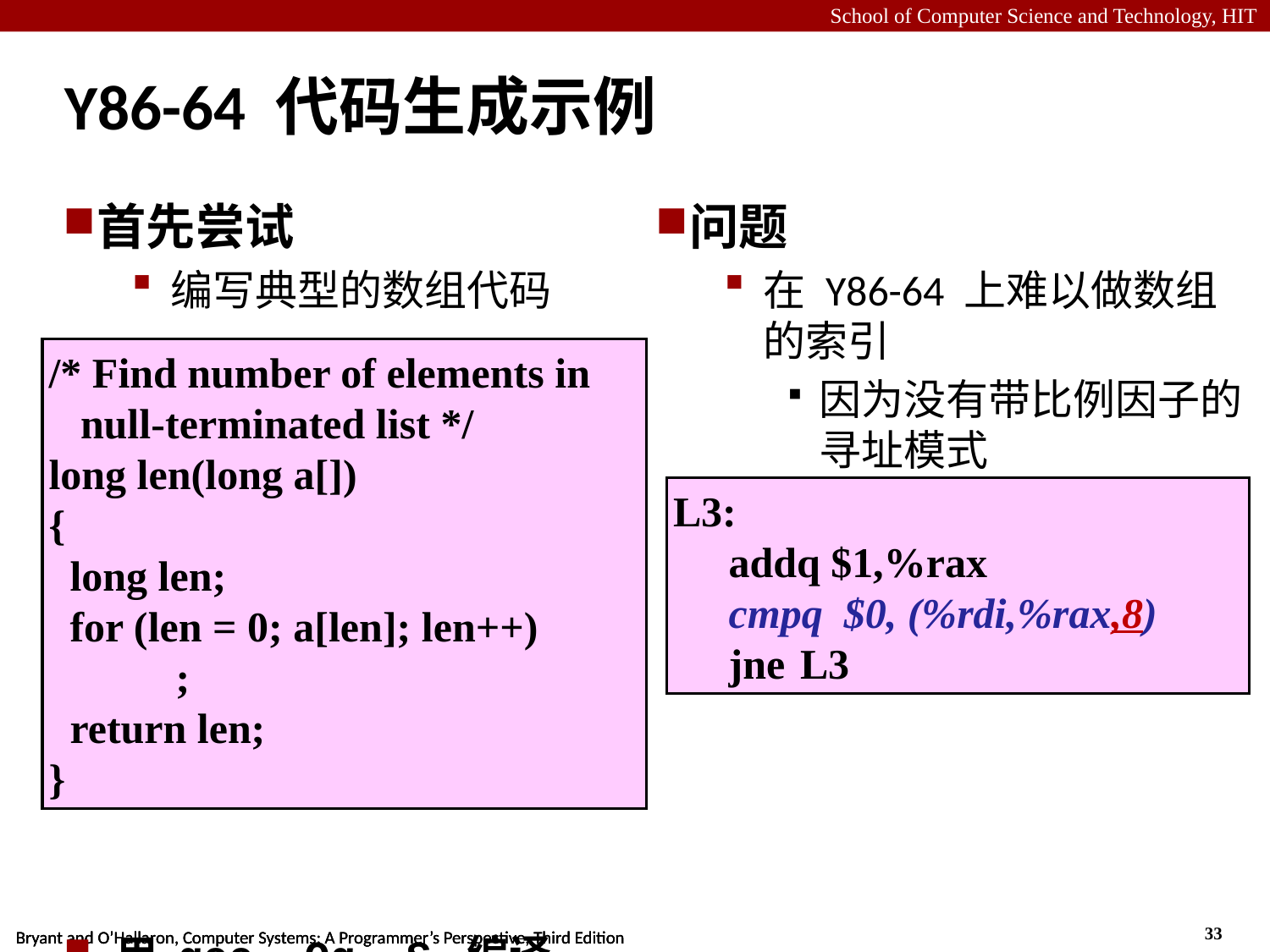

# Y86-64 代码生成示例
首先尝试
编写典型的数组代码

用 gcc -Og –S 编译
问题
在 Y86-64 上难以做数组的索引
因为没有带比例因子的寻址模式

/* Find number of elements in
   null-terminated list */
long len(long a[])
{
  long len;
  for (len = 0; a[len]; len++)
	;
  return len;
}
L3:
	addq $1,%rax
	cmpq  $0, (%rdi,%rax,8)
	jne	L3